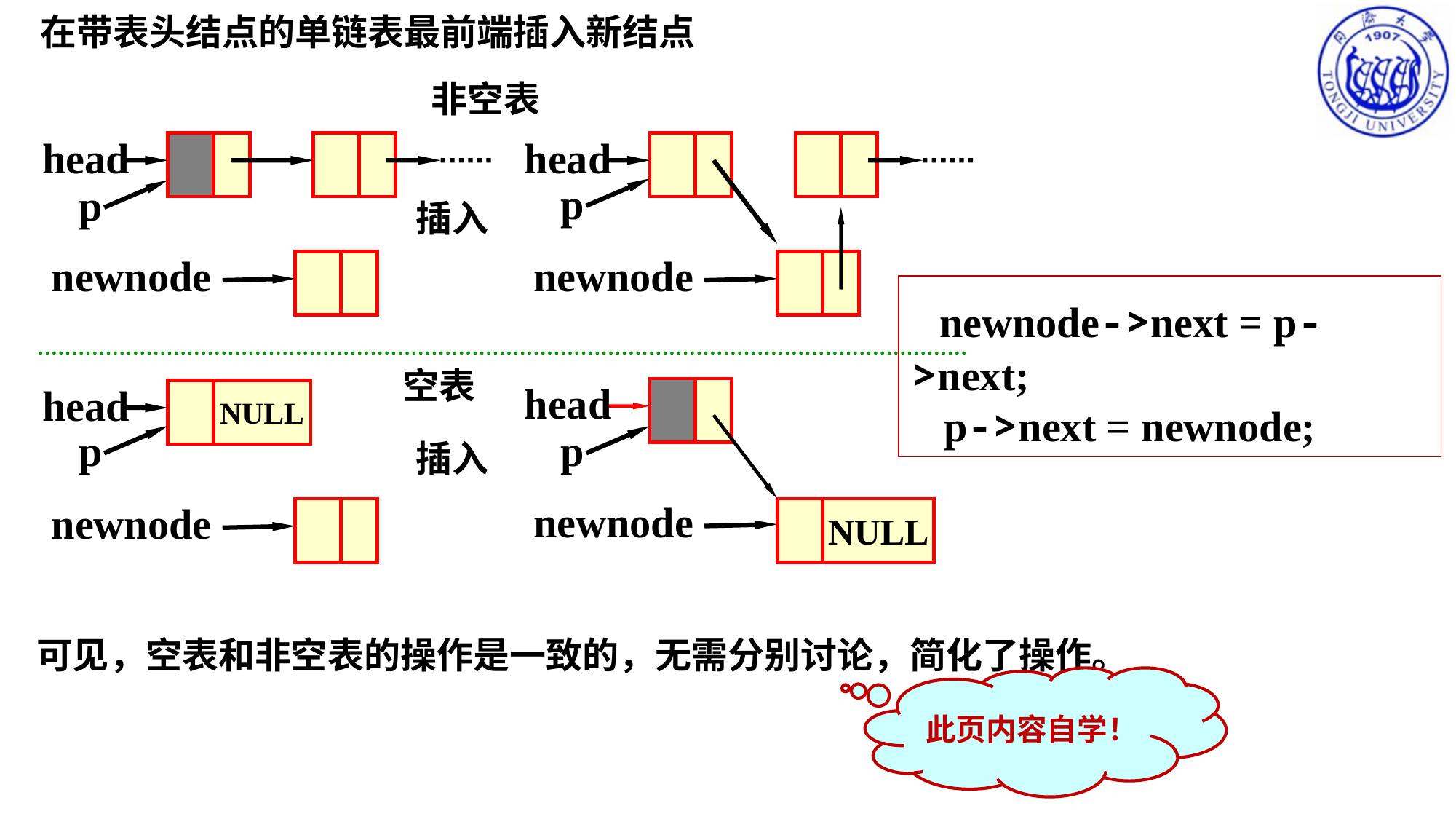

在带表头结点的单链表最前端插入新结点
非空表
head
head

p
p

插入

newnode
newnode

head
head

NULL

p
p

插入
newnode
newnode

NULL

  newnode->next = p->next;
   p->next = newnode;
空表
可见，空表和非空表的操作是一致的，无需分别讨论，简化了操作。
此页内容自学！